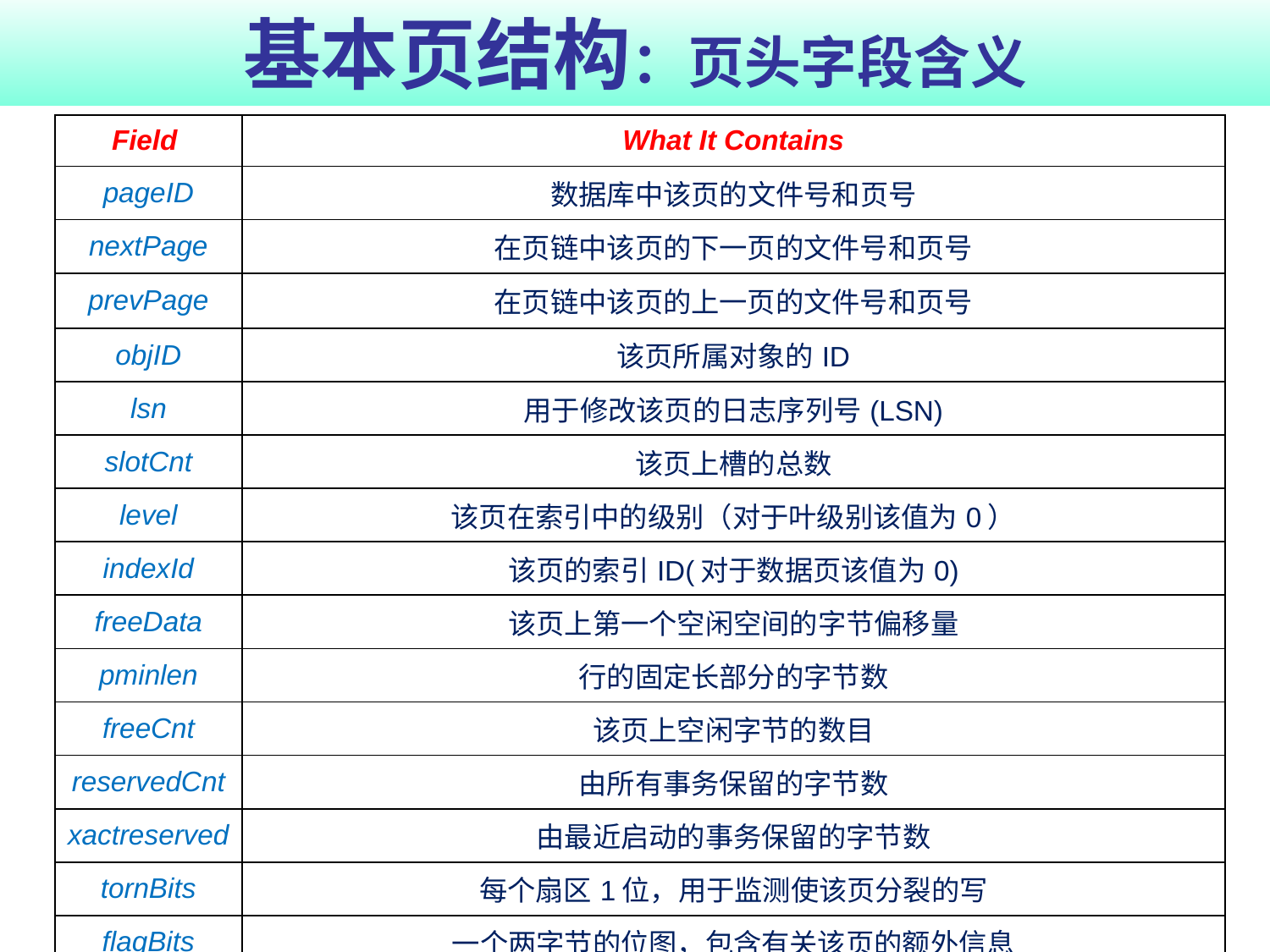

# 基本页结构：页头字段含义
| Field | What It Contains |
| --- | --- |
| pageID | 数据库中该页的文件号和页号 |
| nextPage | 在页链中该页的下一页的文件号和页号 |
| prevPage | 在页链中该页的上一页的文件号和页号 |
| objID | 该页所属对象的ID |
| lsn | 用于修改该页的日志序列号(LSN) |
| slotCnt | 该页上槽的总数 |
| level | 该页在索引中的级别（对于叶级别该值为0） |
| indexId | 该页的索引ID(对于数据页该值为0) |
| freeData | 该页上第一个空闲空间的字节偏移量 |
| pminlen | 行的固定长部分的字节数 |
| freeCnt | 该页上空闲字节的数目 |
| reservedCnt | 由所有事务保留的字节数 |
| xactreserved | 由最近启动的事务保留的字节数 |
| tornBits | 每个扇区1位，用于监测使该页分裂的写 |
| flagBits | 一个两字节的位图，包含有关该页的额外信息 |